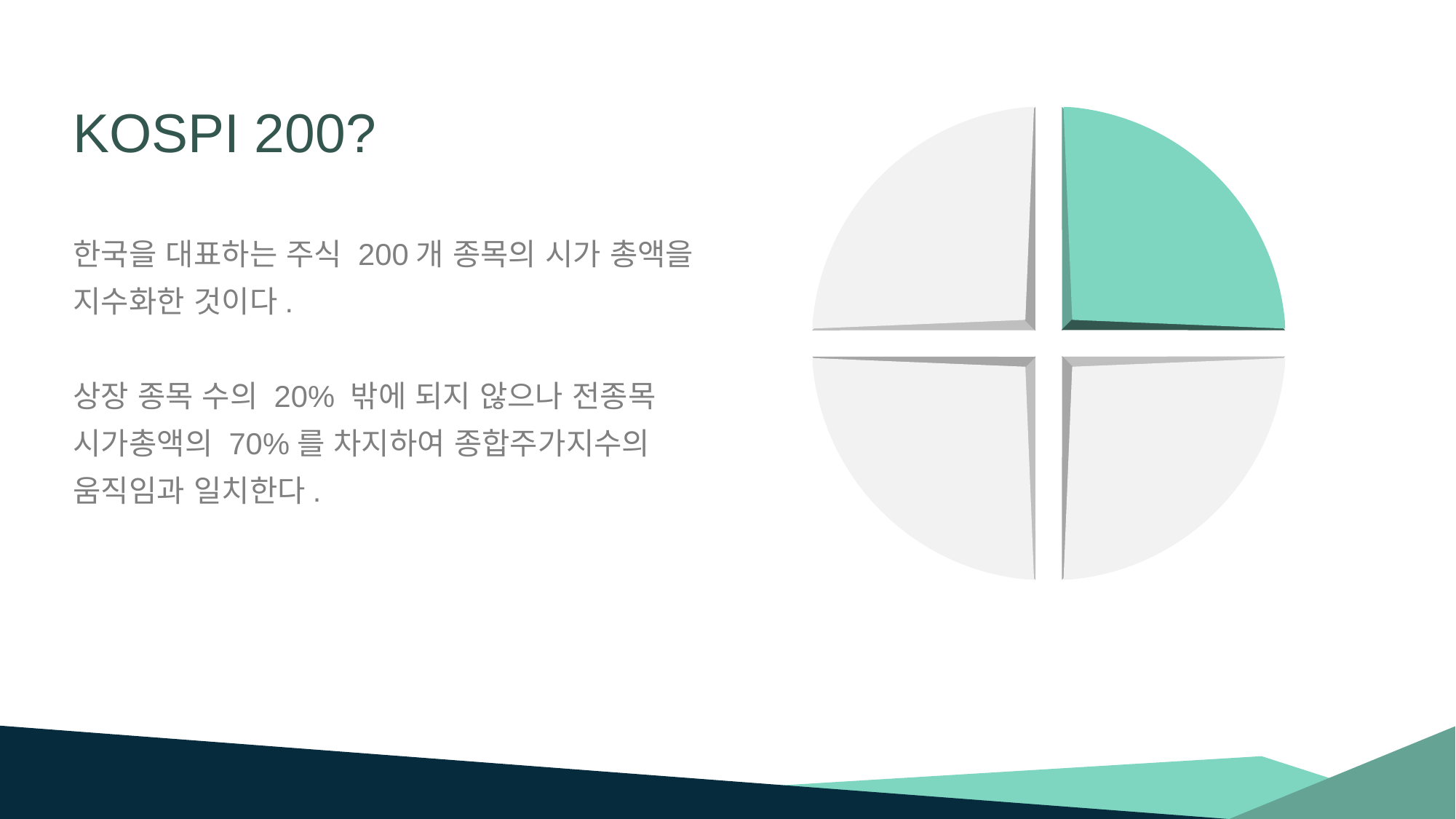

# KOSPI 200?
한국을 대표하는 주식 200개 종목의 시가 총액을 지수화한 것이다.

상장 종목 수의 20% 밖에 되지 않으나 전종목 시가총액의 70%를 차지하여 종합주가지수의 움직임과 일치한다.